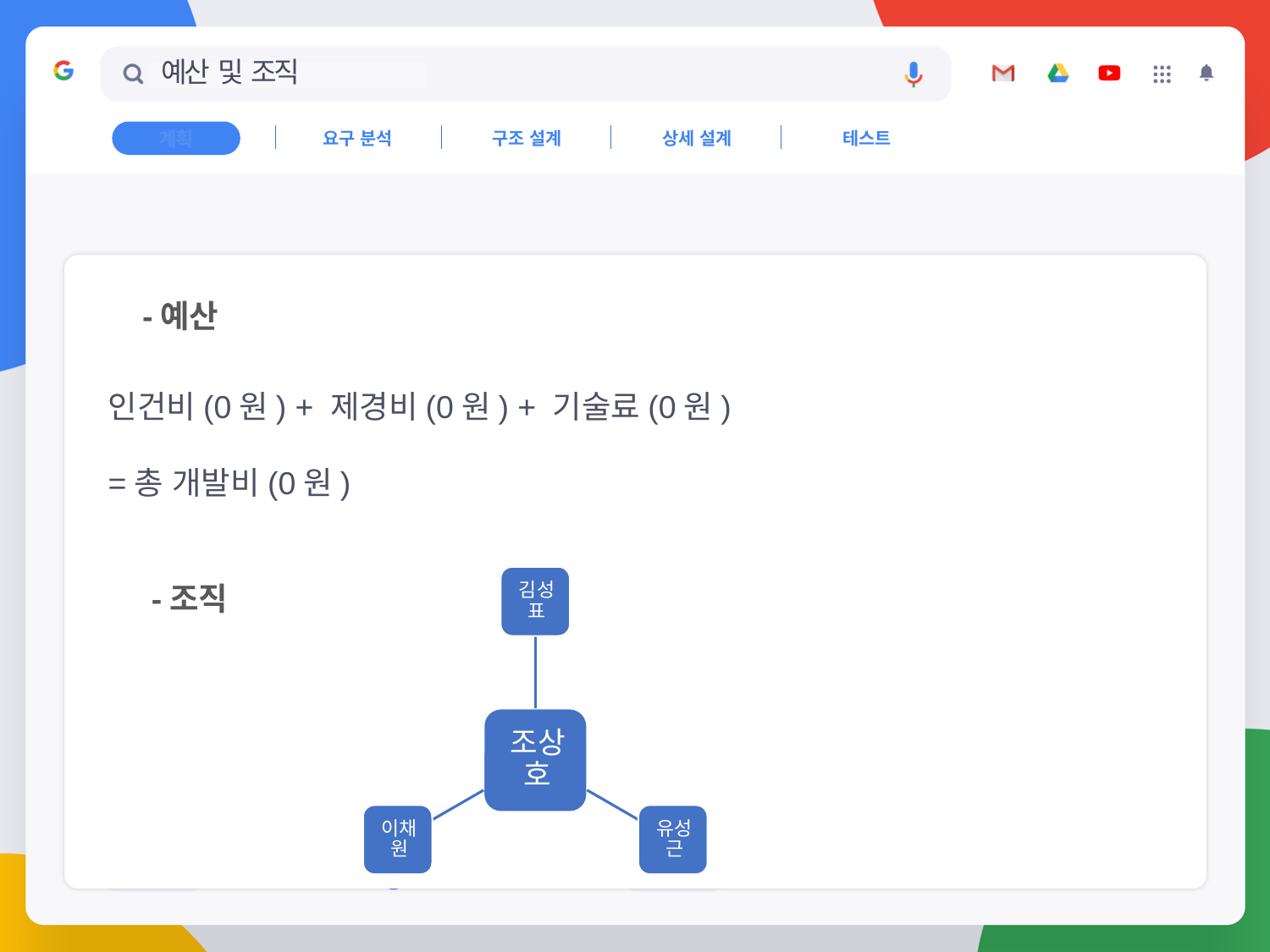

# 예산  및  조직

요구 분석
구조 설계
상세 설계
테스트
계획

-예산
인건비(0원) + 제경비(0원) + 기술료(0원)

=총 개발비(0원)
조상호
김성표
유성근
이채원
-조직